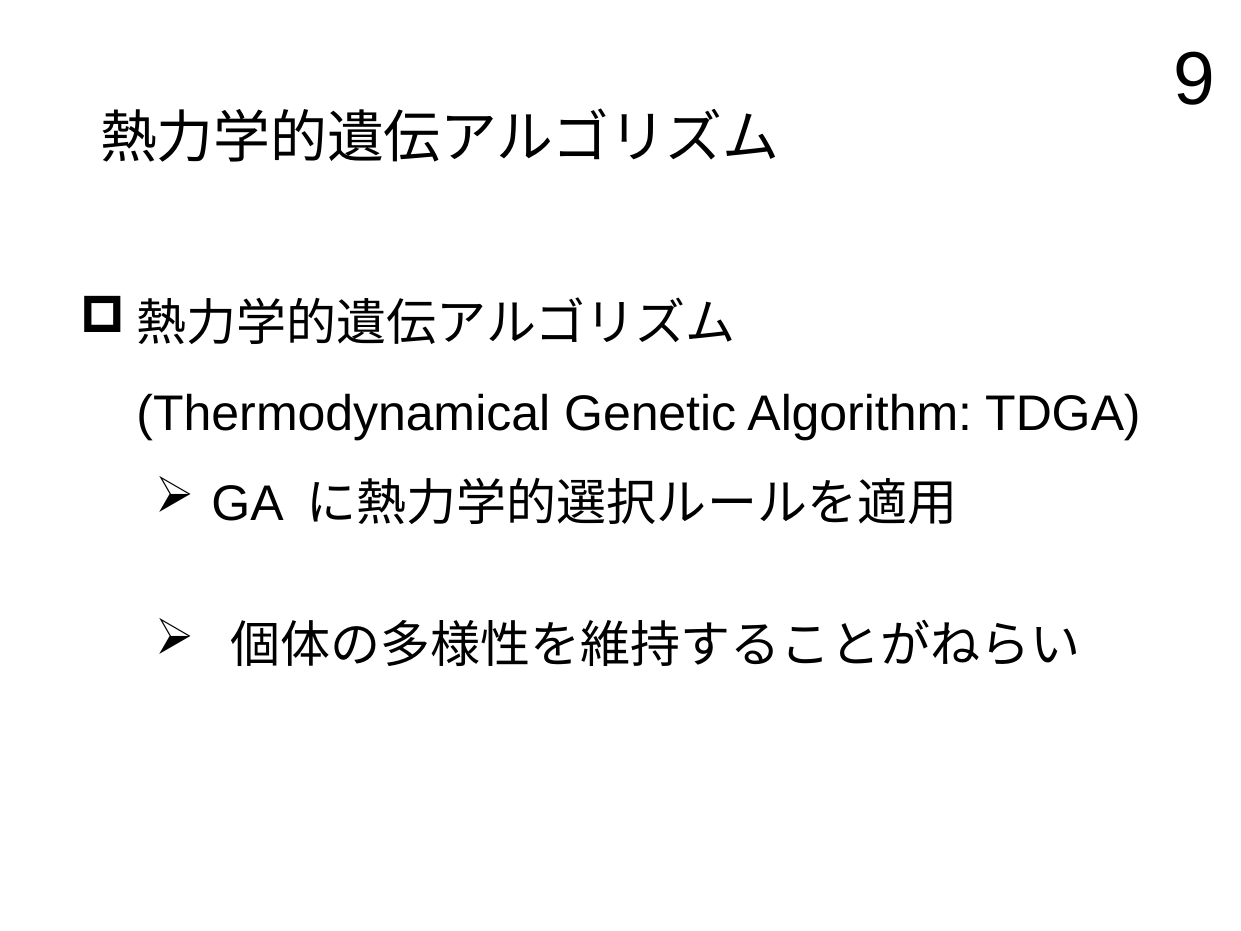

# 熱力学的遺伝アルゴリズム
9
熱力学的遺伝アルゴリズム
(Thermodynamical Genetic Algorithm: TDGA)
GA に熱力学的選択ルールを適用

個体の多様性を維持することがねらい